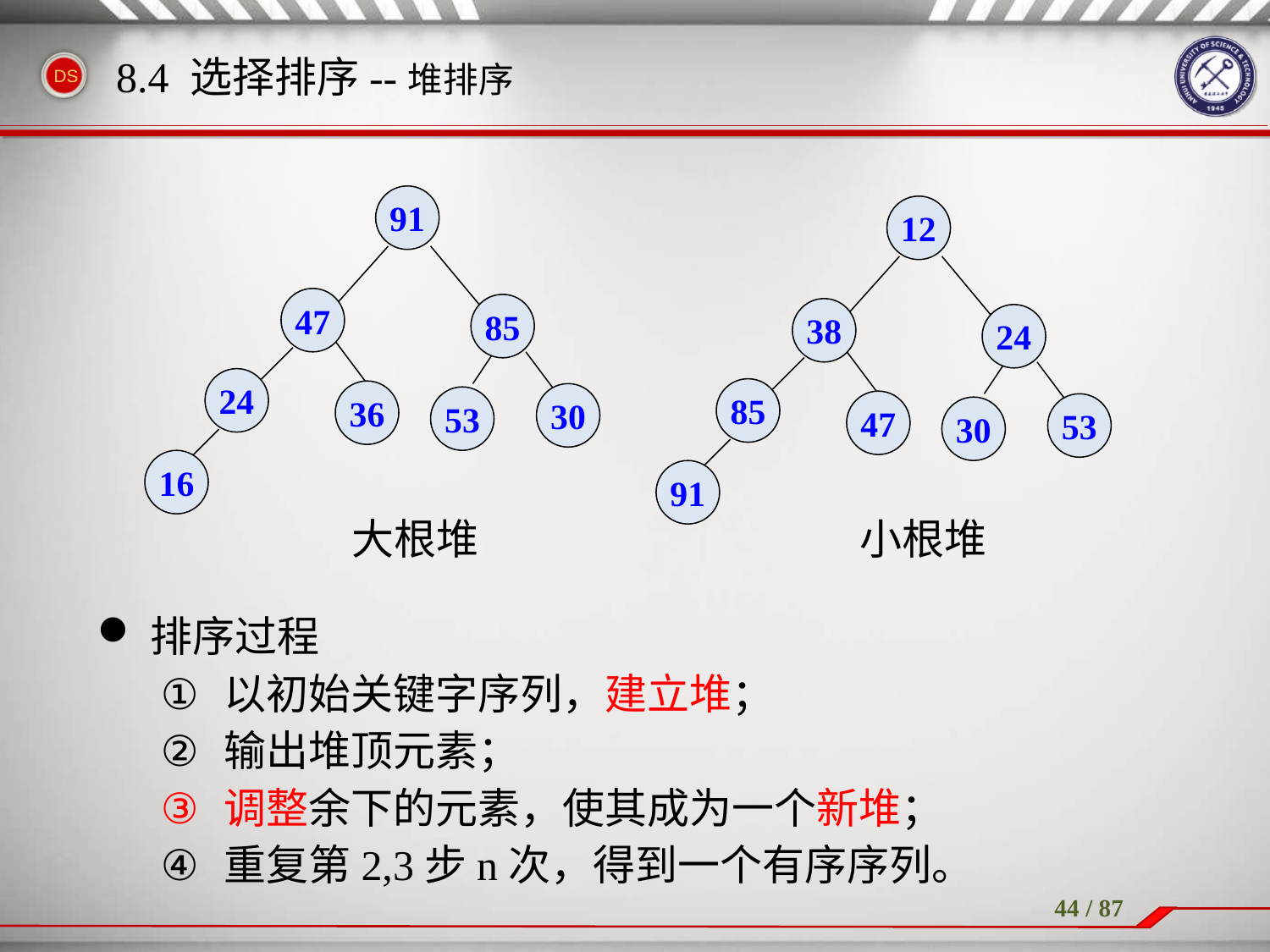

8.4 选择排序--堆排序
91
12

47
85
38
24

24
85
36
30
53
47
53
30

16
91
大根堆			小根堆
排序过程
以初始关键字序列，建立堆；
输出堆顶元素；
调整余下的元素，使其成为一个新堆；
重复第2,3步n次，得到一个有序序列。